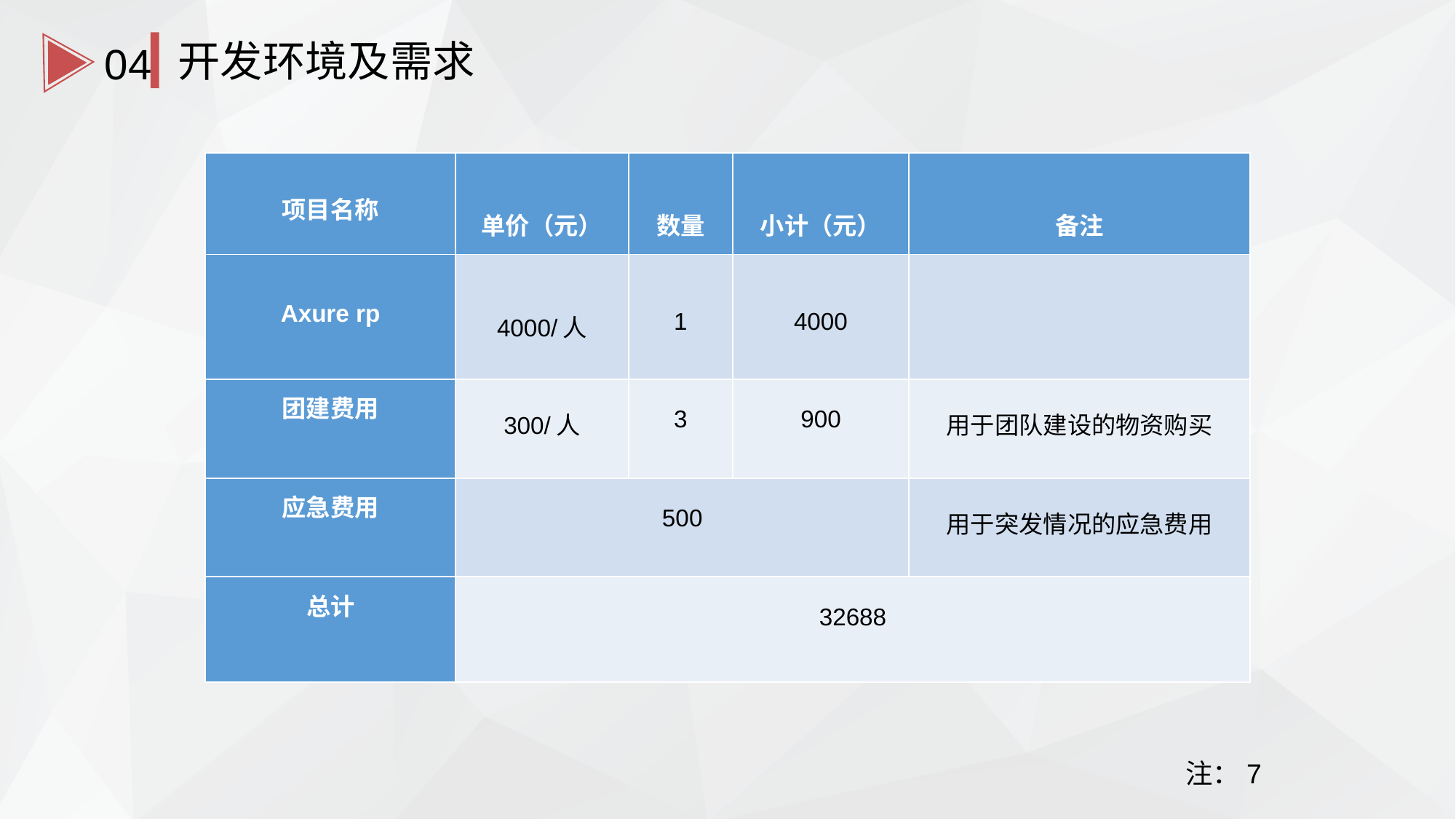

开发环境及需求
04

| 项目名称 | 单价（元） | 数量 | 小计（元） | 备注 |
| --- | --- | --- | --- | --- |
| Axure rp | 4000/人 | 1 | 4000 |  |
| 团建费用 | 300/人 | 3 | 900 | 用于团队建设的物资购买 |
| 应急费用 | 500 |  |  | 用于突发情况的应急费用 |
| 总计 | 32688 |  |  |  |
注：7